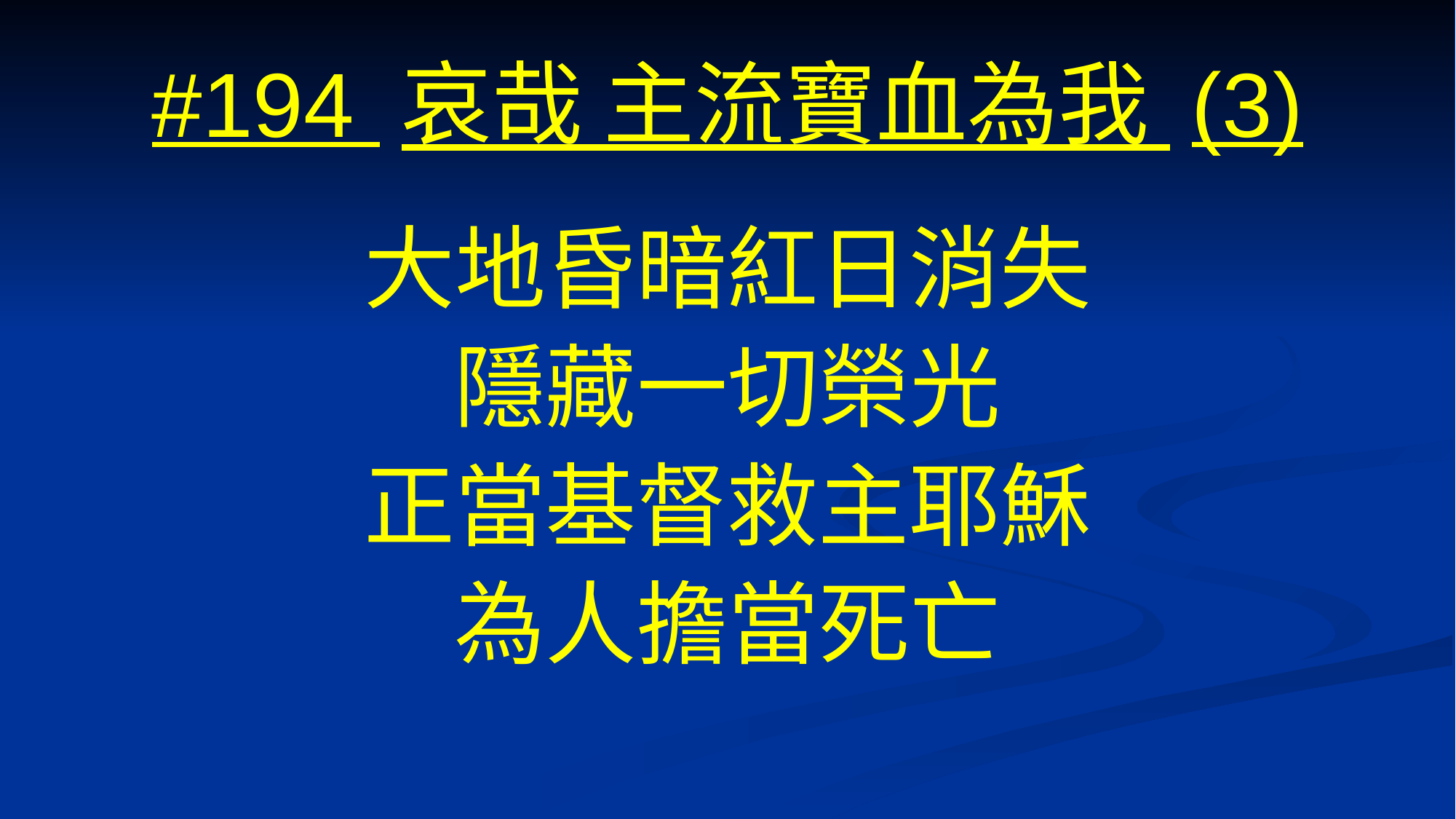

# #194 哀哉 主流寶血為我 (3)
大地昏暗紅日消失
隱藏一切榮光
正當基督救主耶穌
為人擔當死亡